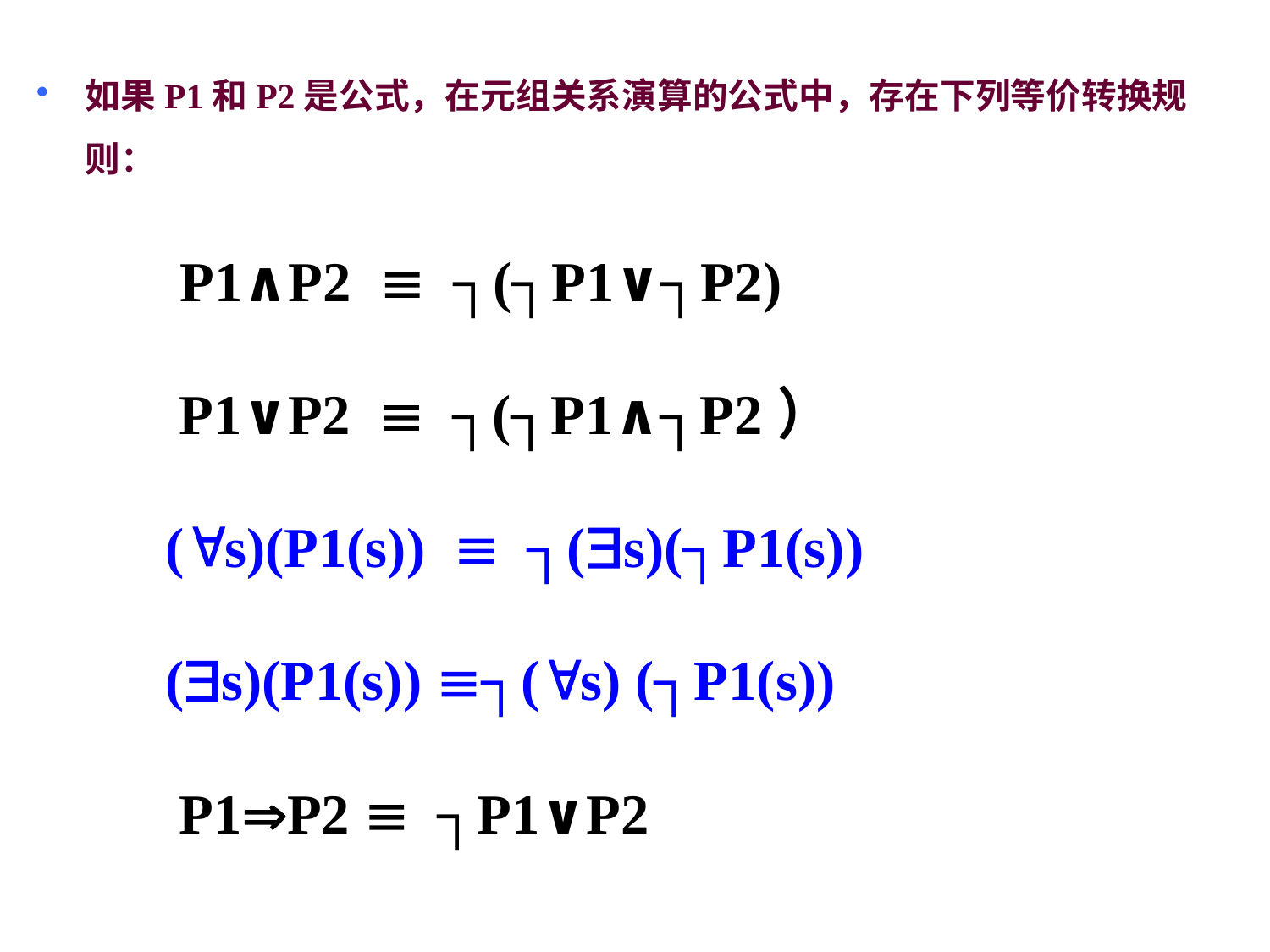

如果P1和P2是公式，在元组关系演算的公式中，存在下列等价转换规则：
                P1∧P2  ≡  ┐(┐P1∨┐P2)
          P1∨P2  ≡  ┐(┐P1∧┐P2）
         (∀s)(P1(s))  ≡  ┐(∃s)(┐P1(s))
         (∃s)(P1(s)) ≡┐(∀s) (┐P1(s))
          P1⇒P2 ≡  ┐P1∨P2